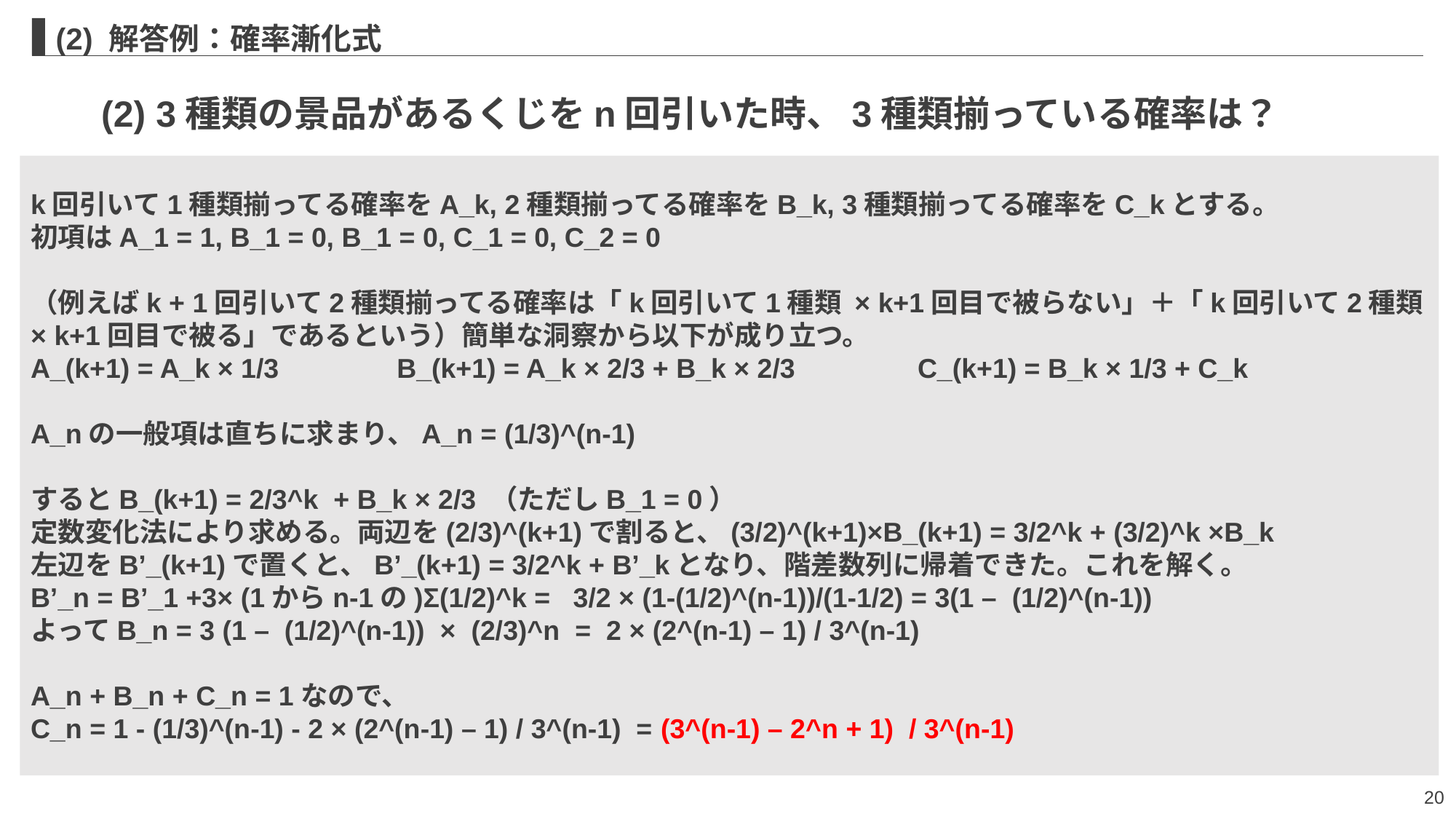

(2) 解答例：確率漸化式

(2) 3種類の景品があるくじをn回引いた時、3種類揃っている確率は？
k回引いて1種類揃ってる確率をA_k, 2種類揃ってる確率をB_k, 3種類揃ってる確率をC_kとする。
初項はA_1 = 1, B_1 = 0, B_1 = 0, C_1 = 0, C_2 = 0

（例えばk + 1回引いて2種類揃ってる確率は「k回引いて1種類 × k+1回目で被らない」＋「k回引いて2種類 × k+1回目で被る」であるという）簡単な洞察から以下が成り立つ。
A_(k+1) = A_k × 1/3   　　　B_(k+1) = A_k × 2/3 + B_k × 2/3　　　　C_(k+1) = B_k × 1/3 + C_k

A_nの一般項は直ちに求まり、A_n = (1/3)^(n-1)

するとB_(k+1) = 2/3^k  + B_k × 2/3 （ただしB_1 = 0）
定数変化法により求める。両辺を(2/3)^(k+1)で割ると、(3/2)^(k+1)×B_(k+1) = 3/2^k + (3/2)^k ×B_k
左辺をB’_(k+1)で置くと、B’_(k+1) = 3/2^k + B’_kとなり、階差数列に帰着できた。これを解く。
B’_n = B’_1 +3× (1からn-1の)Σ(1/2)^k =   3/2 × (1-(1/2)^(n-1))/(1-1/2) = 3(1 –  (1/2)^(n-1))
よってB_n = 3 (1 –  (1/2)^(n-1))  ×  (2/3)^n  =  2 × (2^(n-1) – 1) / 3^(n-1)

A_n + B_n + C_n = 1なので、
C_n = 1 - (1/3)^(n-1) - 2 × (2^(n-1) – 1) / 3^(n-1)  = (3^(n-1) – 2^n + 1)  / 3^(n-1)
20